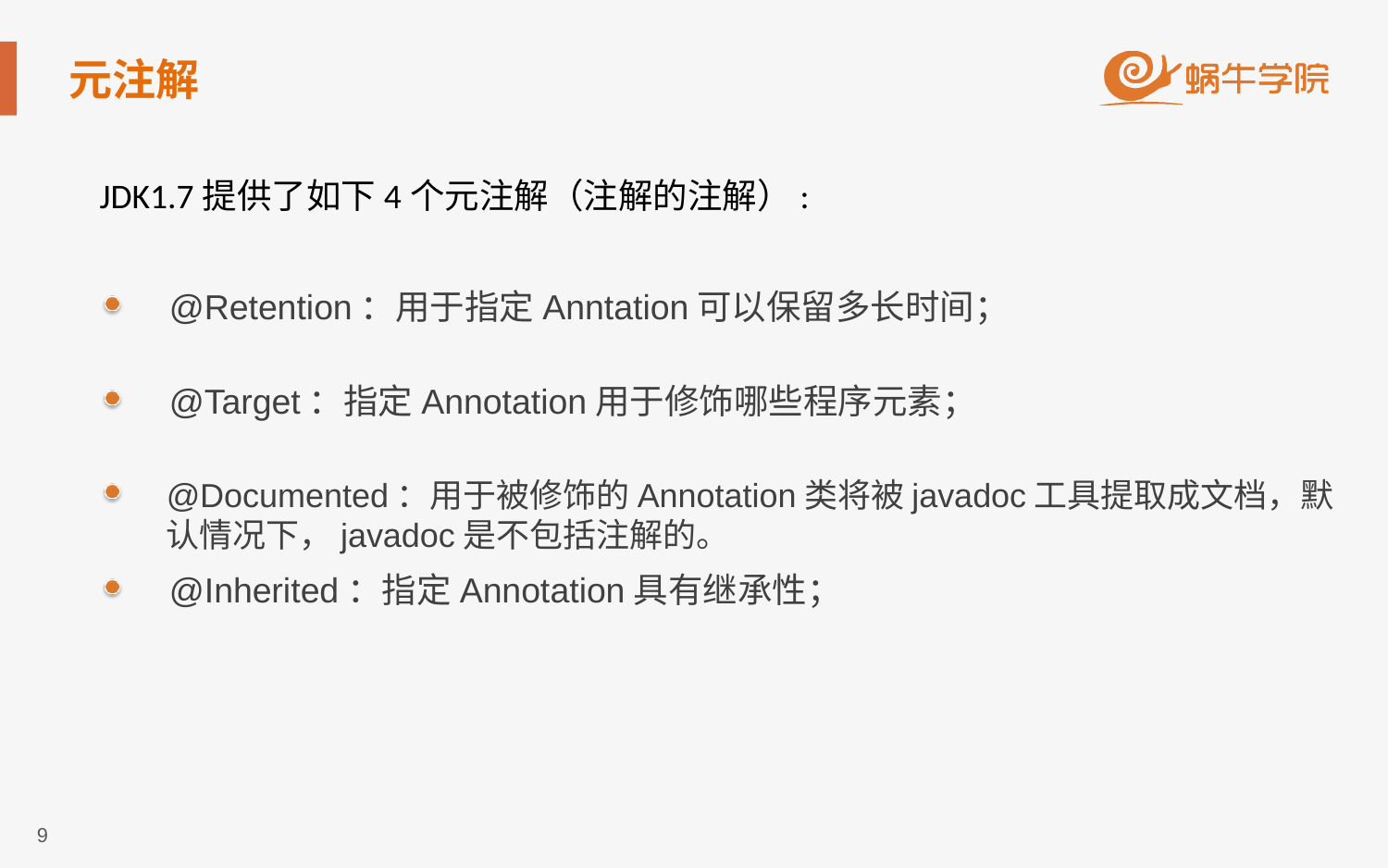

# 元注解
JDK1.7提供了如下4个元注解（注解的注解）:
@Retention：用于指定Anntation可以保留多长时间；
@Target：指定Annotation用于修饰哪些程序元素；
@Documented：用于被修饰的Annotation类将被javadoc工具提取成文档，默认情况下，javadoc是不包括注解的。
@Inherited：指定Annotation具有继承性；